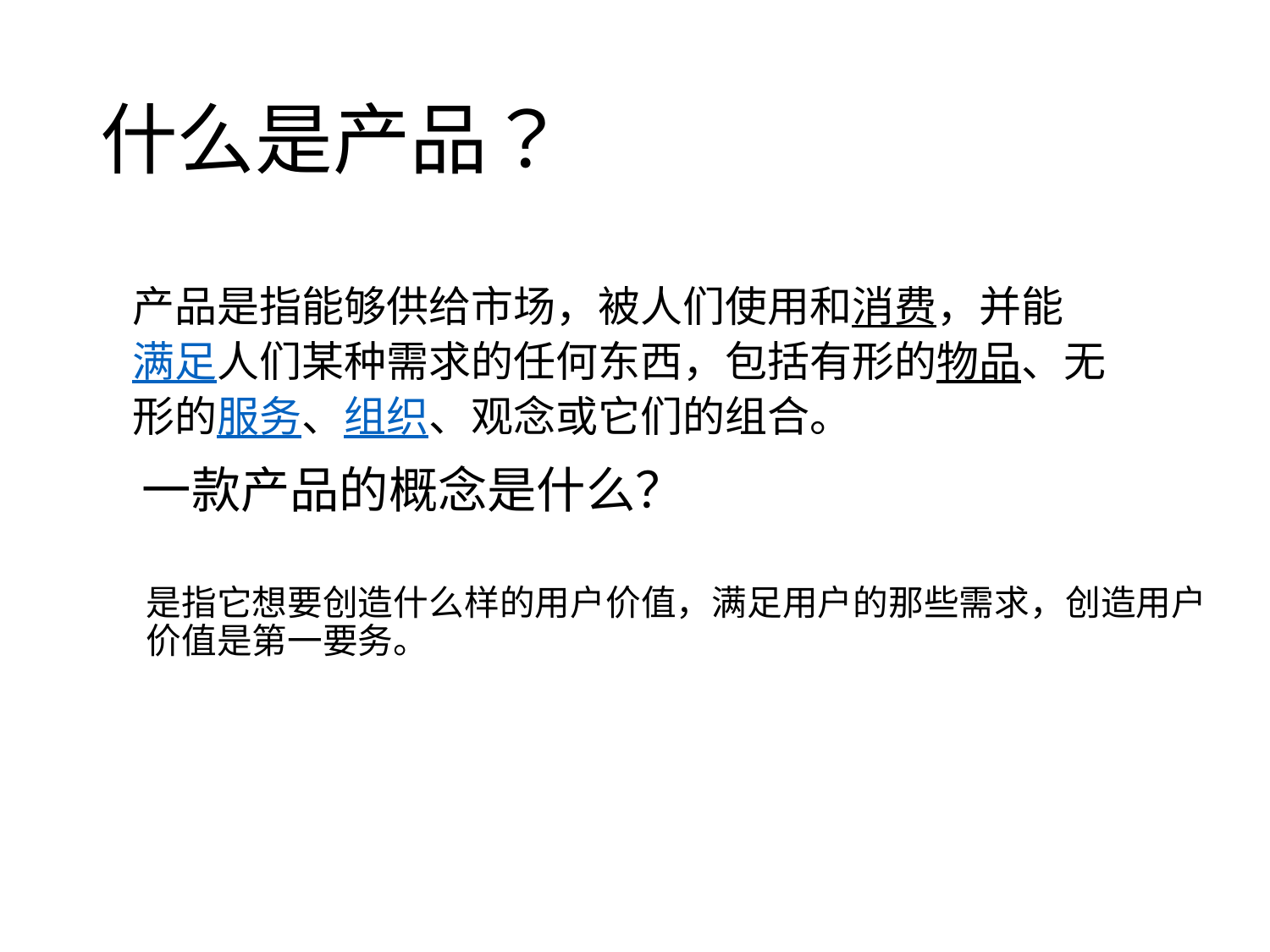

# 什么是产品？
产品是指能够供给市场，被人们使用和消费，并能满足人们某种需求的任何东西，包括有形的物品、无形的服务、组织、观念或它们的组合。
一款产品的概念是什么？
是指它想要创造什么样的用户价值，满足用户的那些需求，创造用户价值是第一要务。